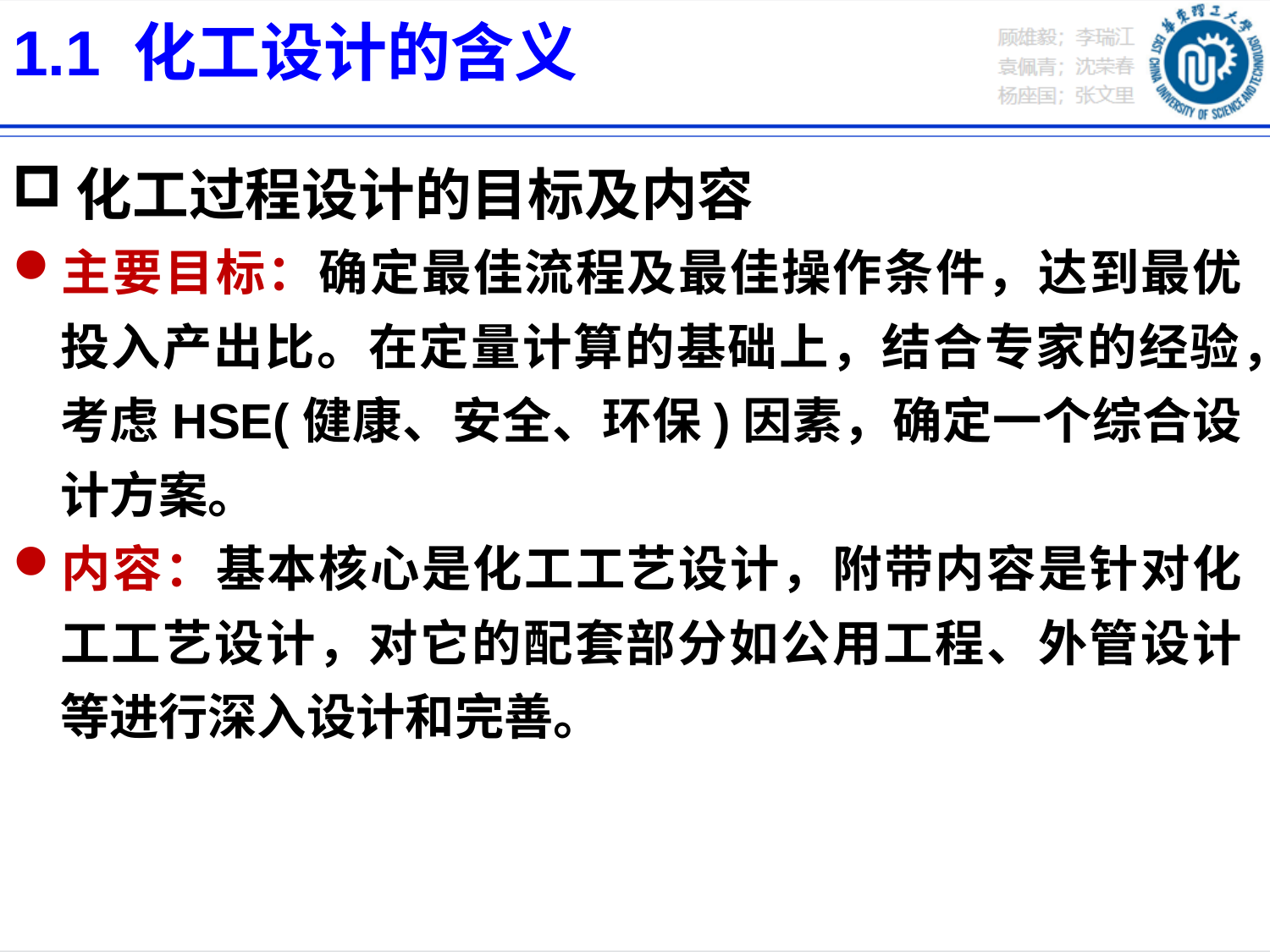

# 1.1 化工设计的含义
化工过程设计的目标及内容
主要目标：确定最佳流程及最佳操作条件，达到最优投入产出比。在定量计算的基础上，结合专家的经验，考虑HSE(健康、安全、环保)因素，确定一个综合设计方案。
内容：基本核心是化工工艺设计，附带内容是针对化工工艺设计，对它的配套部分如公用工程、外管设计等进行深入设计和完善。